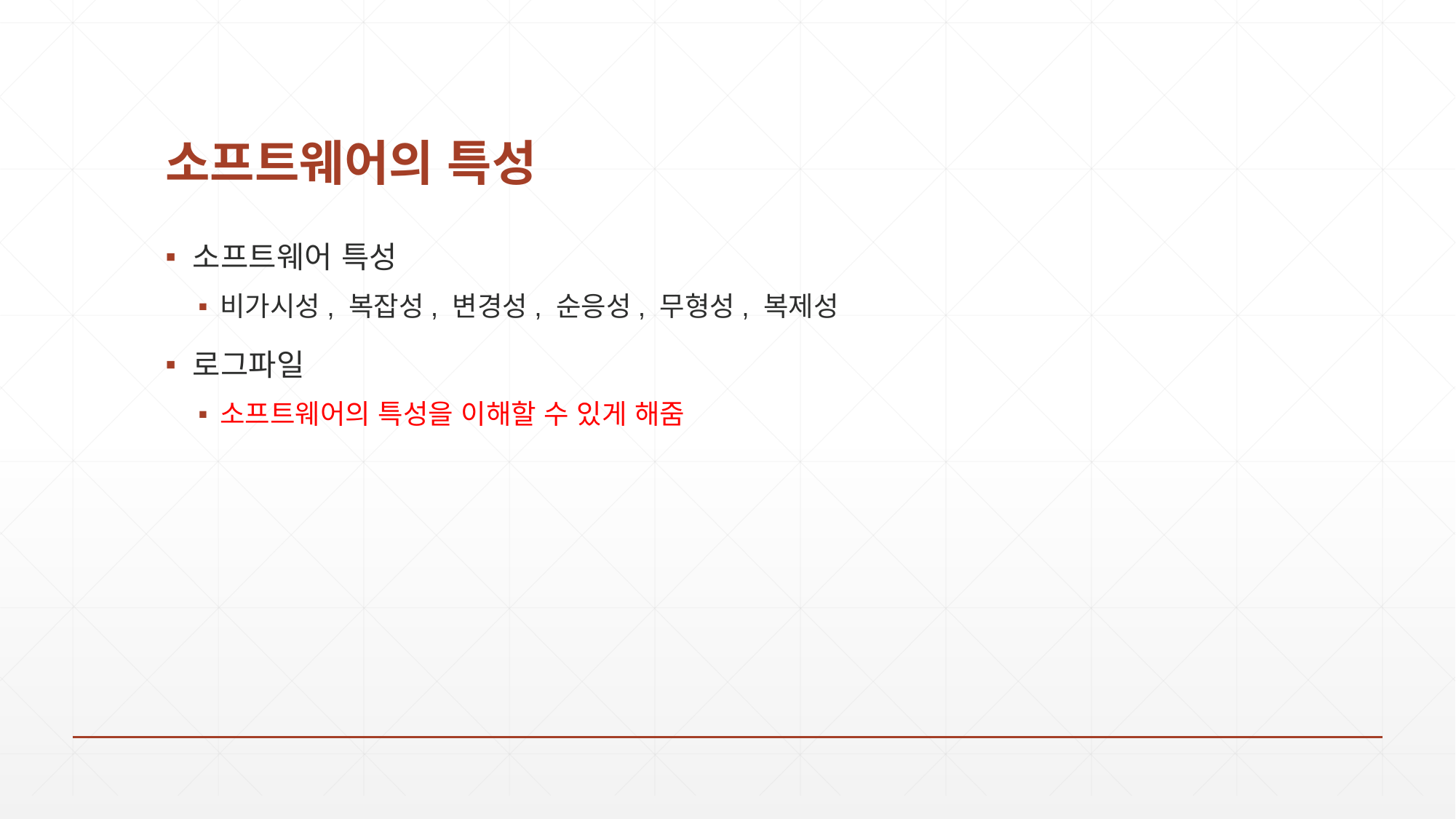

# 소프트웨어의 특성
소프트웨어 특성
비가시성, 복잡성, 변경성, 순응성, 무형성, 복제성
로그파일
소프트웨어의 특성을 이해할 수 있게 해줌